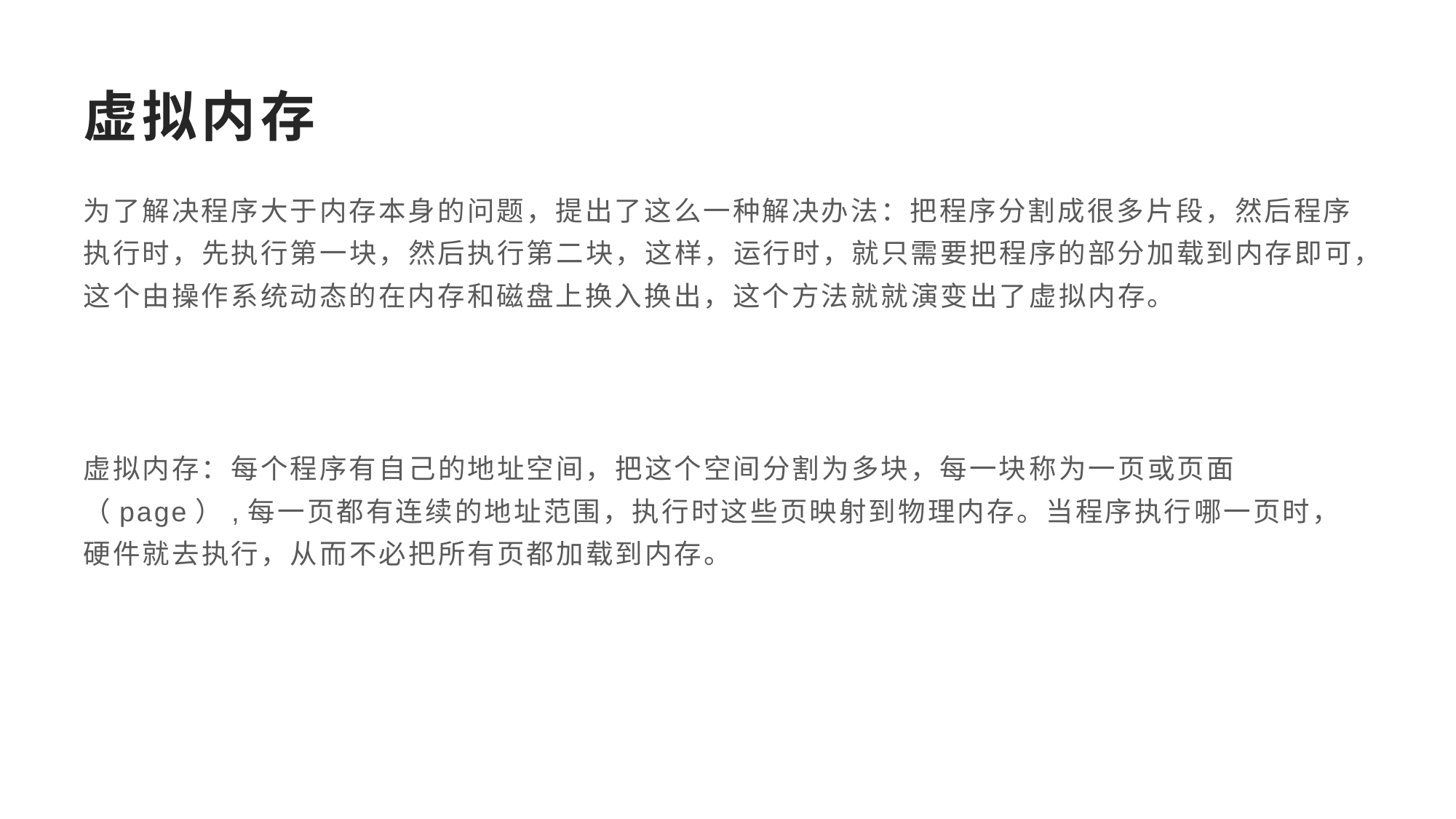

# 虚拟内存
为了解决程序大于内存本身的问题，提出了这么一种解决办法：把程序分割成很多片段，然后程序执行时，先执行第一块，然后执行第二块，这样，运行时，就只需要把程序的部分加载到内存即可，这个由操作系统动态的在内存和磁盘上换入换出，这个方法就就演变出了虚拟内存。

虚拟内存：每个程序有自己的地址空间，把这个空间分割为多块，每一块称为一页或页面（page）,每一页都有连续的地址范围，执行时这些页映射到物理内存。当程序执行哪一页时，硬件就去执行，从而不必把所有页都加载到内存。